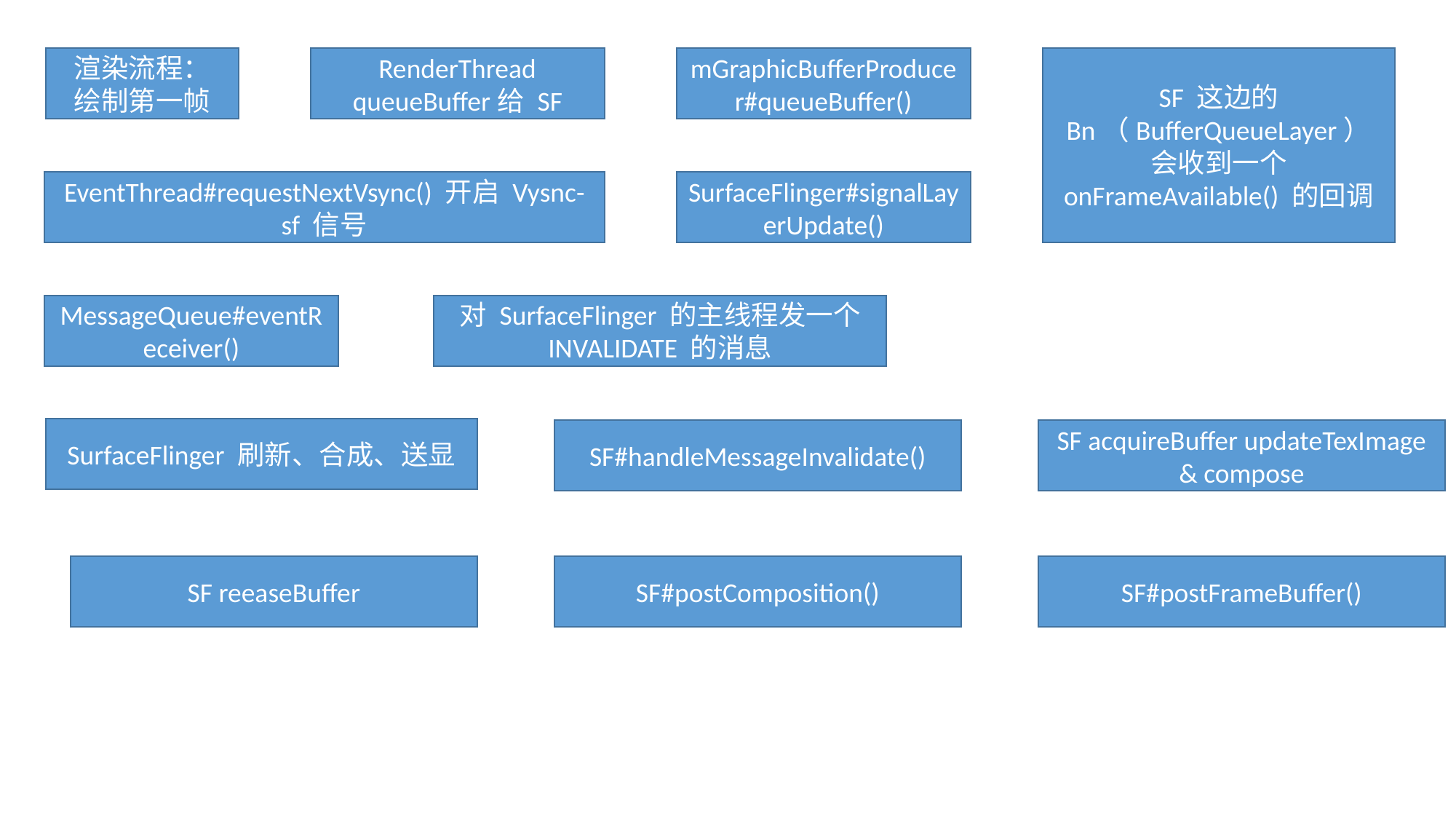

渲染流程：
绘制第一帧
RenderThread queueBuffer给 SF
mGraphicBufferProducer#queueBuffer()
SF 这边的 Bn（BufferQueueLayer） 会收到一个 onFrameAvailable() 的回调
EventThread#requestNextVsync() 开启 Vysnc-sf 信号
SurfaceFlinger#signalLayerUpdate()
MessageQueue#eventReceiver()
对 SurfaceFlinger 的主线程发一个 INVALIDATE 的消息
SurfaceFlinger 刷新、合成、送显
SF#handleMessageInvalidate()
SF acquireBuffer updateTexImage & compose
SF reeaseBuffer
SF#postComposition()
SF#postFrameBuffer()